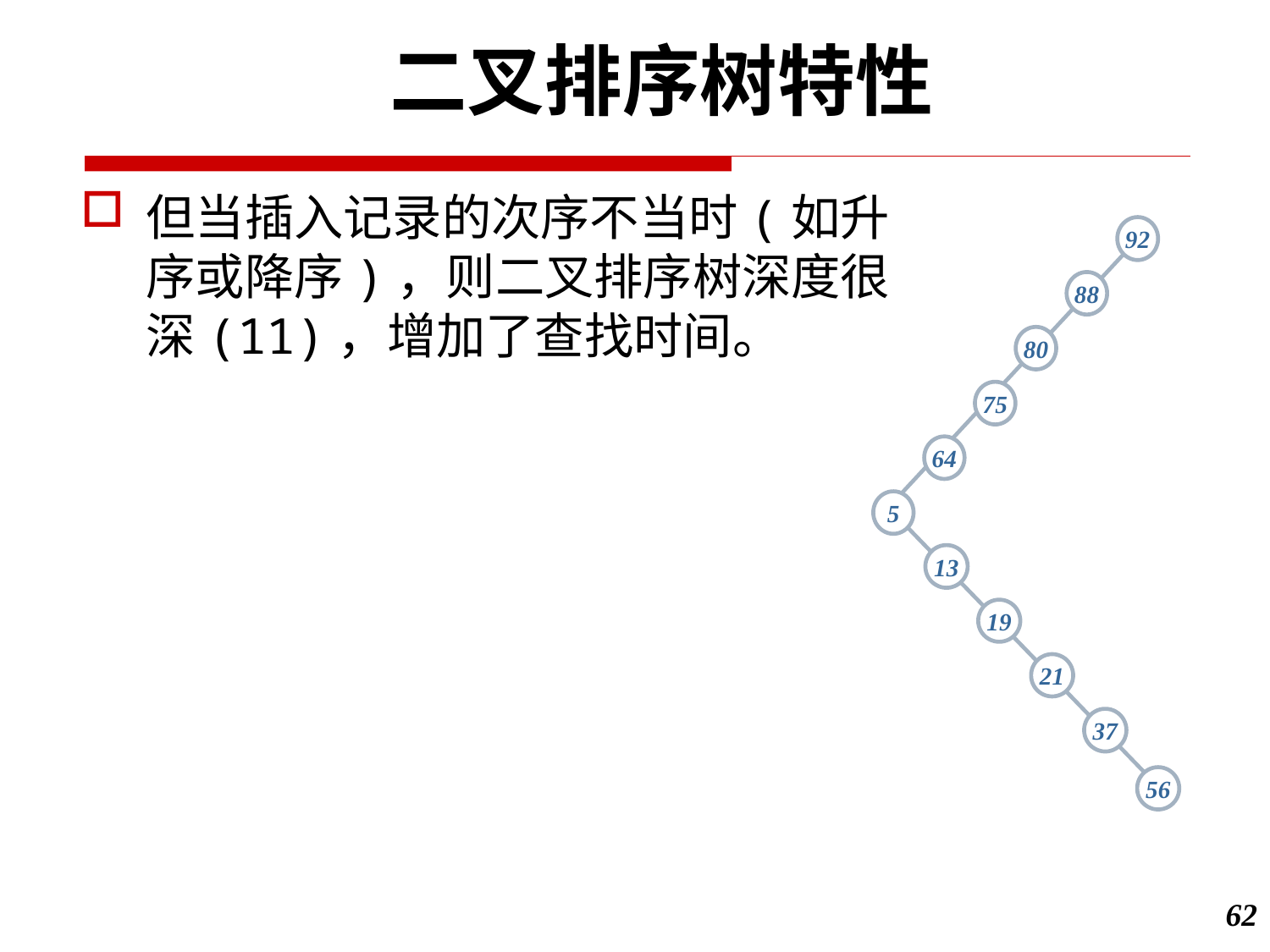

二叉排序树特性
但当插入记录的次序不当时(如升序或降序)，则二叉排序树深度很深(11)，增加了查找时间。
92

88
80
75
64
5

13
19
21
37
56
62